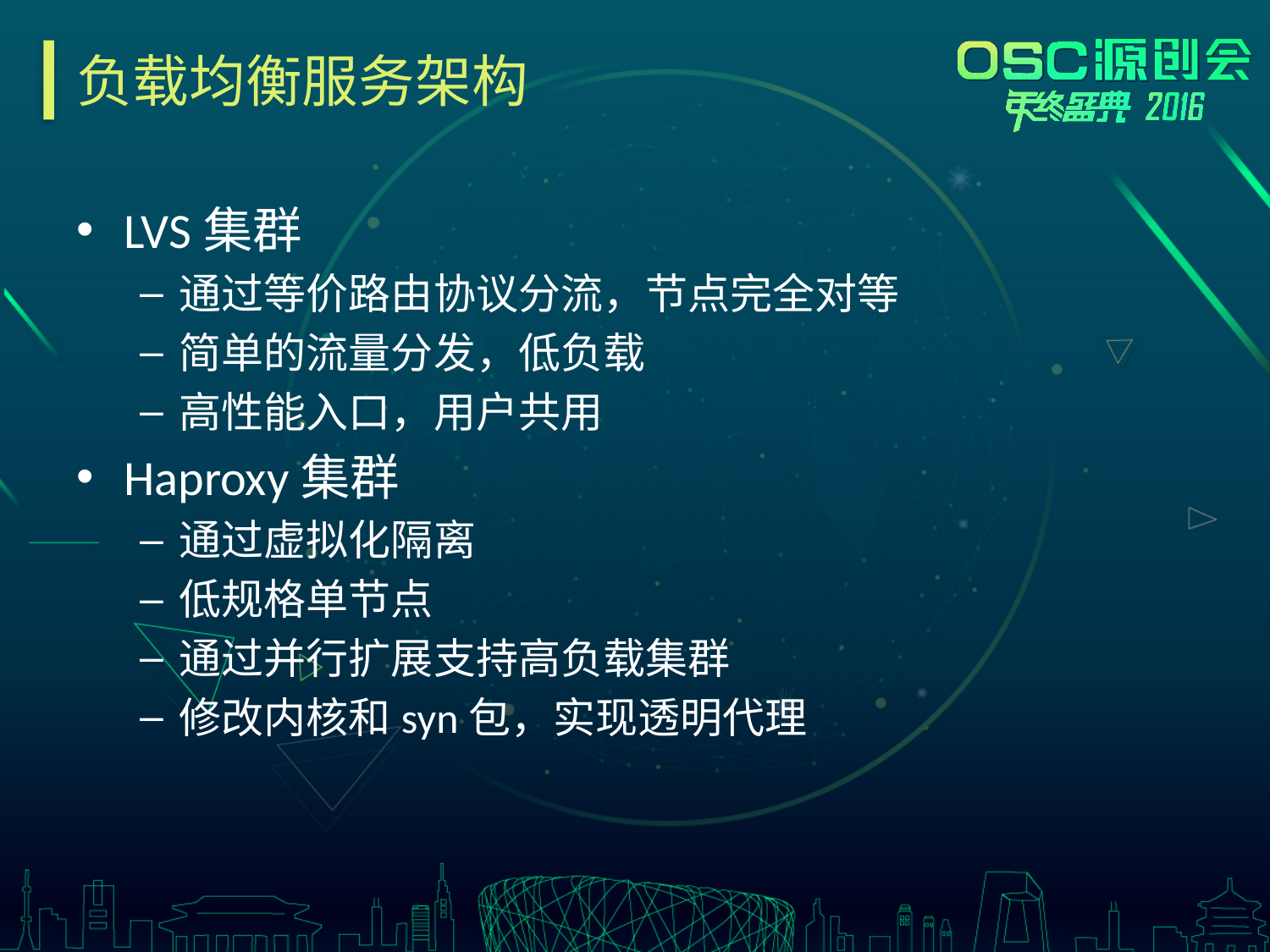

# 负载均衡服务架构
LVS集群
通过等价路由协议分流，节点完全对等
简单的流量分发，低负载
高性能入口，用户共用
Haproxy集群
通过虚拟化隔离
低规格单节点
通过并行扩展支持高负载集群
修改内核和syn包，实现透明代理